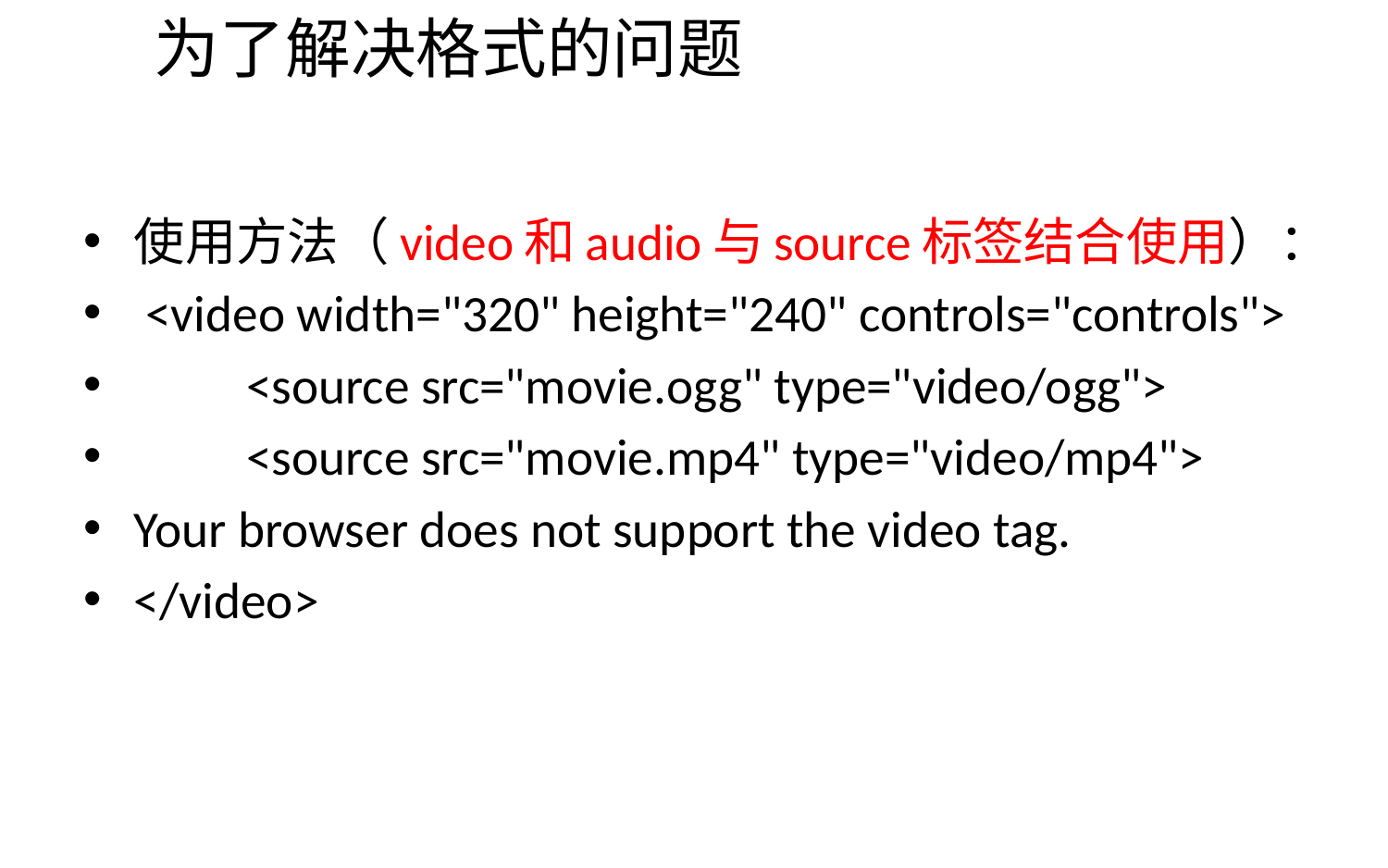

# 为了解决格式的问题
使用方法（video和audio与source标签结合使用）：
 <video width="320" height="240" controls="controls">
　　<source src="movie.ogg" type="video/ogg">
　　<source src="movie.mp4" type="video/mp4">
Your browser does not support the video tag.
</video>